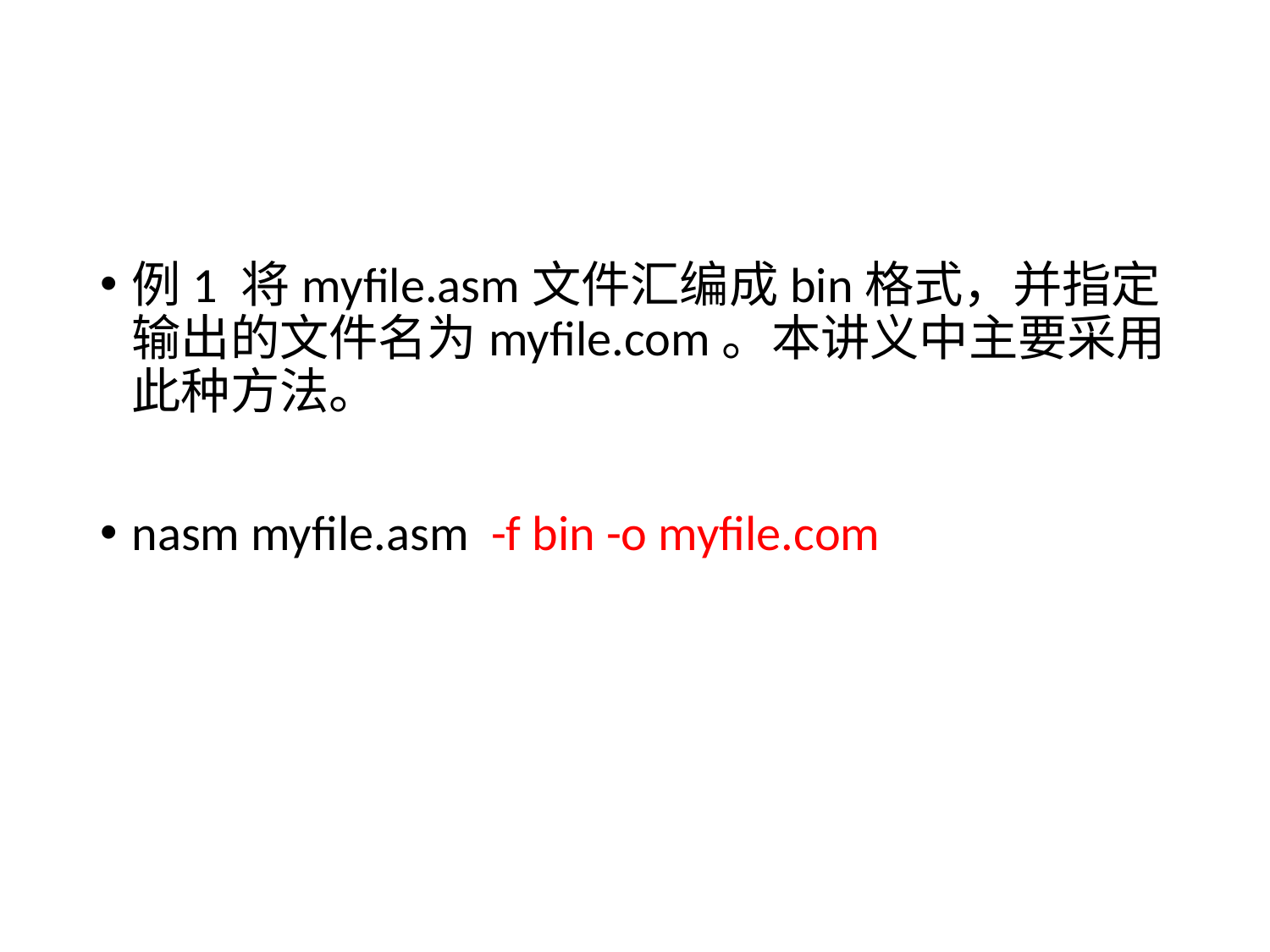

#
例1 将myfile.asm文件汇编成bin格式，并指定输出的文件名为myfile.com。本讲义中主要采用此种方法。

nasm myfile.asm  -f bin -o myfile.com